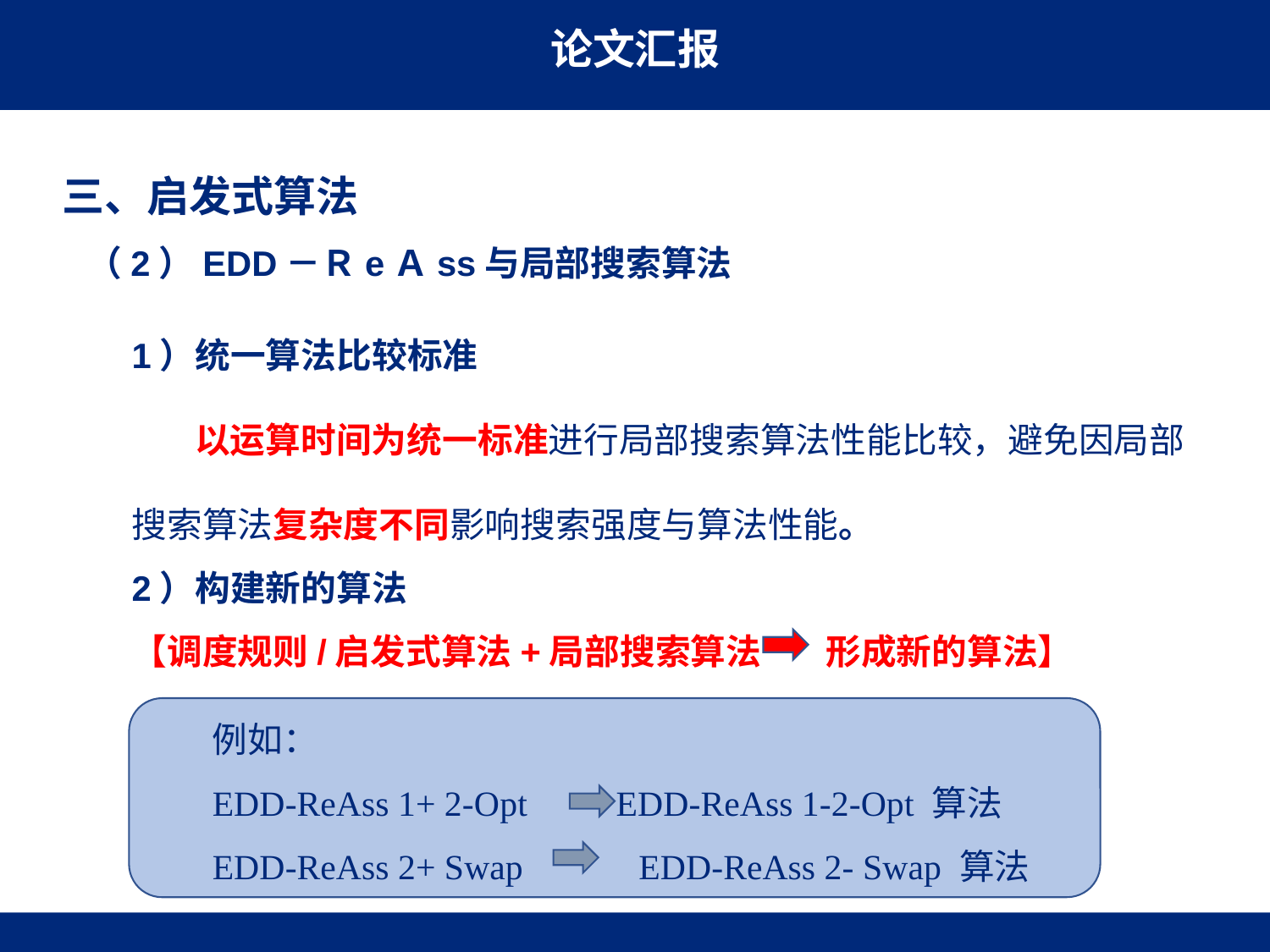

三、启发式算法
  （2）EDD－ＲeＡss与局部搜索算法
1）统一算法比较标准
       以运算时间为统一标准进行局部搜索算法性能比较，避免因局部搜索算法复杂度不同影响搜索强度与算法性能。
2）构建新的算法
【调度规则/启发式算法+局部搜索算法        形成新的算法】

例如：
EDD-ReAss 1+ 2-Opt          EDD-ReAss 1-2-Opt 算法
EDD-ReAss 2+ Swap             EDD-ReAss 2- Swap 算法